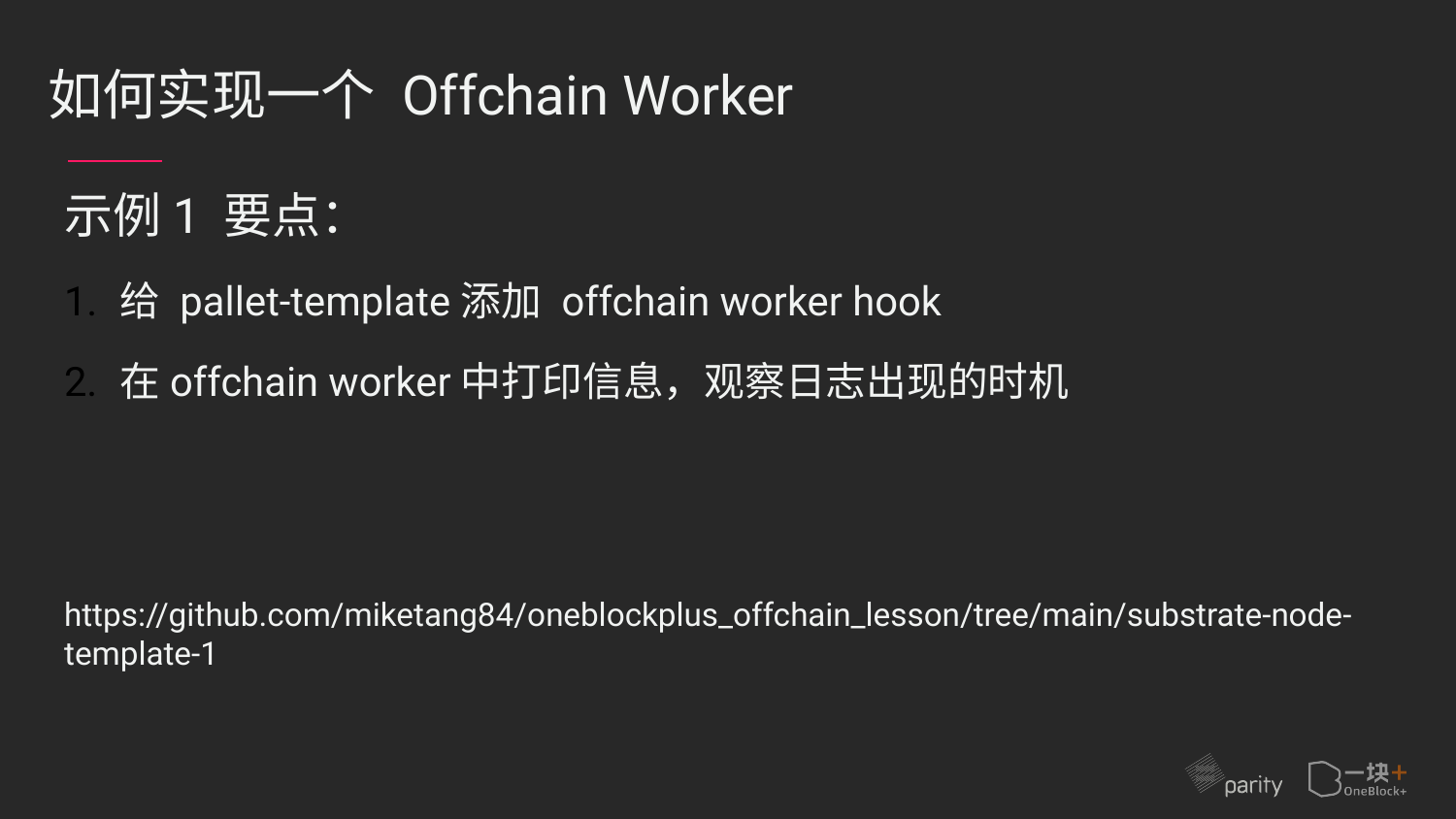

如何实现一个 Offchain Worker
示例1 要点：
给 pallet-template添加 offchain worker hook
在offchain worker中打印信息，观察日志出现的时机

https://github.com/miketang84/oneblockplus_offchain_lesson/tree/main/substrate-node-template-1